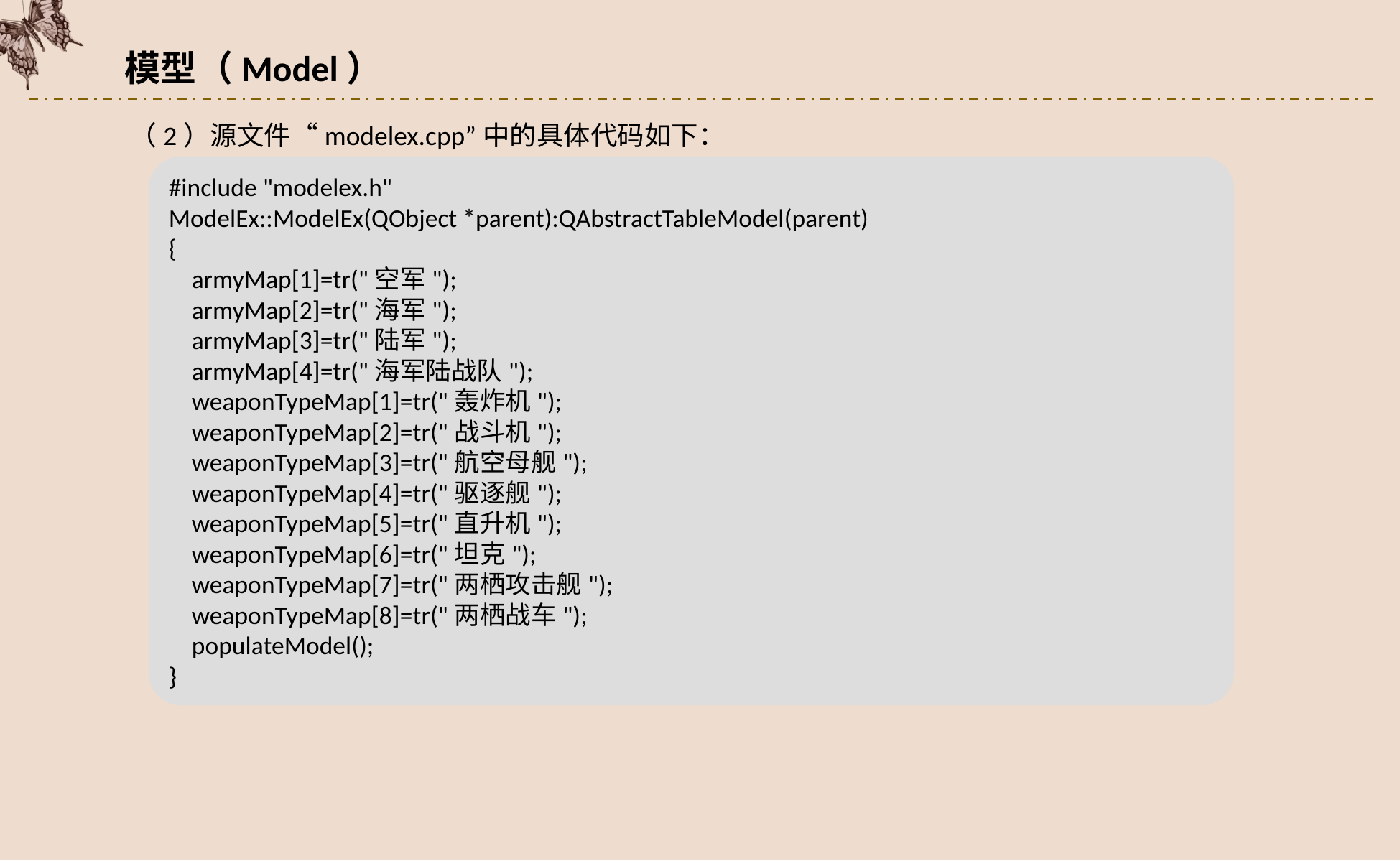

模型（Model）
（2）源文件“modelex.cpp”中的具体代码如下：
#include "modelex.h"
ModelEx::ModelEx(QObject *parent):QAbstractTableModel(parent)
{
    armyMap[1]=tr("空军");
    armyMap[2]=tr("海军");
    armyMap[3]=tr("陆军");
    armyMap[4]=tr("海军陆战队");
    weaponTypeMap[1]=tr("轰炸机");
    weaponTypeMap[2]=tr("战斗机");
    weaponTypeMap[3]=tr("航空母舰");
    weaponTypeMap[4]=tr("驱逐舰");
    weaponTypeMap[5]=tr("直升机");
    weaponTypeMap[6]=tr("坦克");
    weaponTypeMap[7]=tr("两栖攻击舰");
    weaponTypeMap[8]=tr("两栖战车");
    populateModel();
}